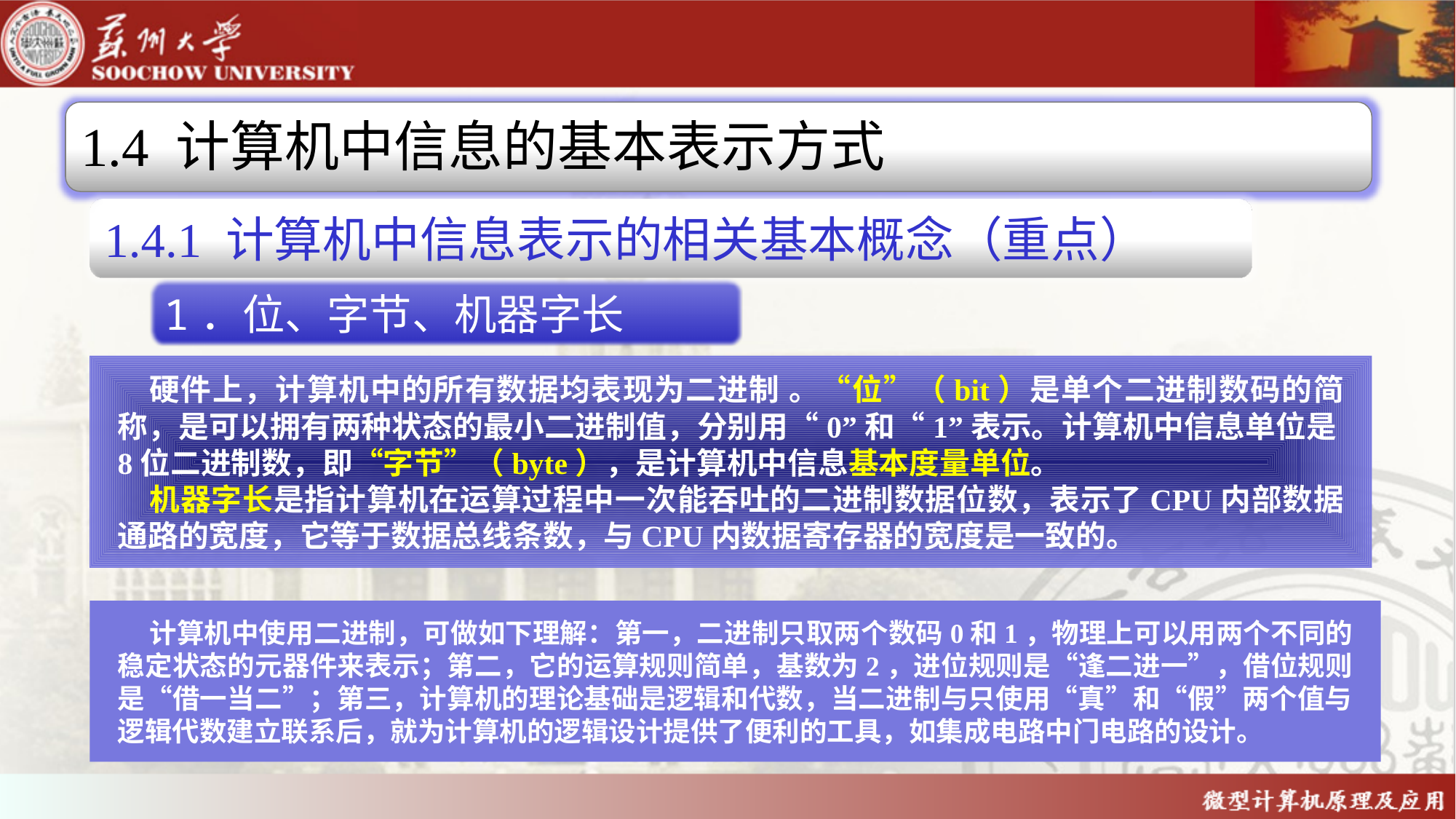

1.4 计算机中信息的基本表示方式
1.4.1 计算机中信息表示的相关基本概念（重点）

1．位、字节、机器字长

硬件上，计算机中的所有数据均表现为二进制 。“位”（bit）是单个二进制数码的简称，是可以拥有两种状态的最小二进制值，分别用“0”和“1”表示。计算机中信息单位是8位二进制数，即“字节”（byte），是计算机中信息基本度量单位。
机器字长是指计算机在运算过程中一次能吞吐的二进制数据位数，表示了CPU内部数据通路的宽度，它等于数据总线条数，与CPU内数据寄存器的宽度是一致的。
计算机中使用二进制，可做如下理解：第一，二进制只取两个数码0和1，物理上可以用两个不同的稳定状态的元器件来表示；第二，它的运算规则简单，基数为2，进位规则是“逢二进一”，借位规则是“借一当二”；第三，计算机的理论基础是逻辑和代数，当二进制与只使用“真”和“假”两个值与逻辑代数建立联系后，就为计算机的逻辑设计提供了便利的工具，如集成电路中门电路的设计。